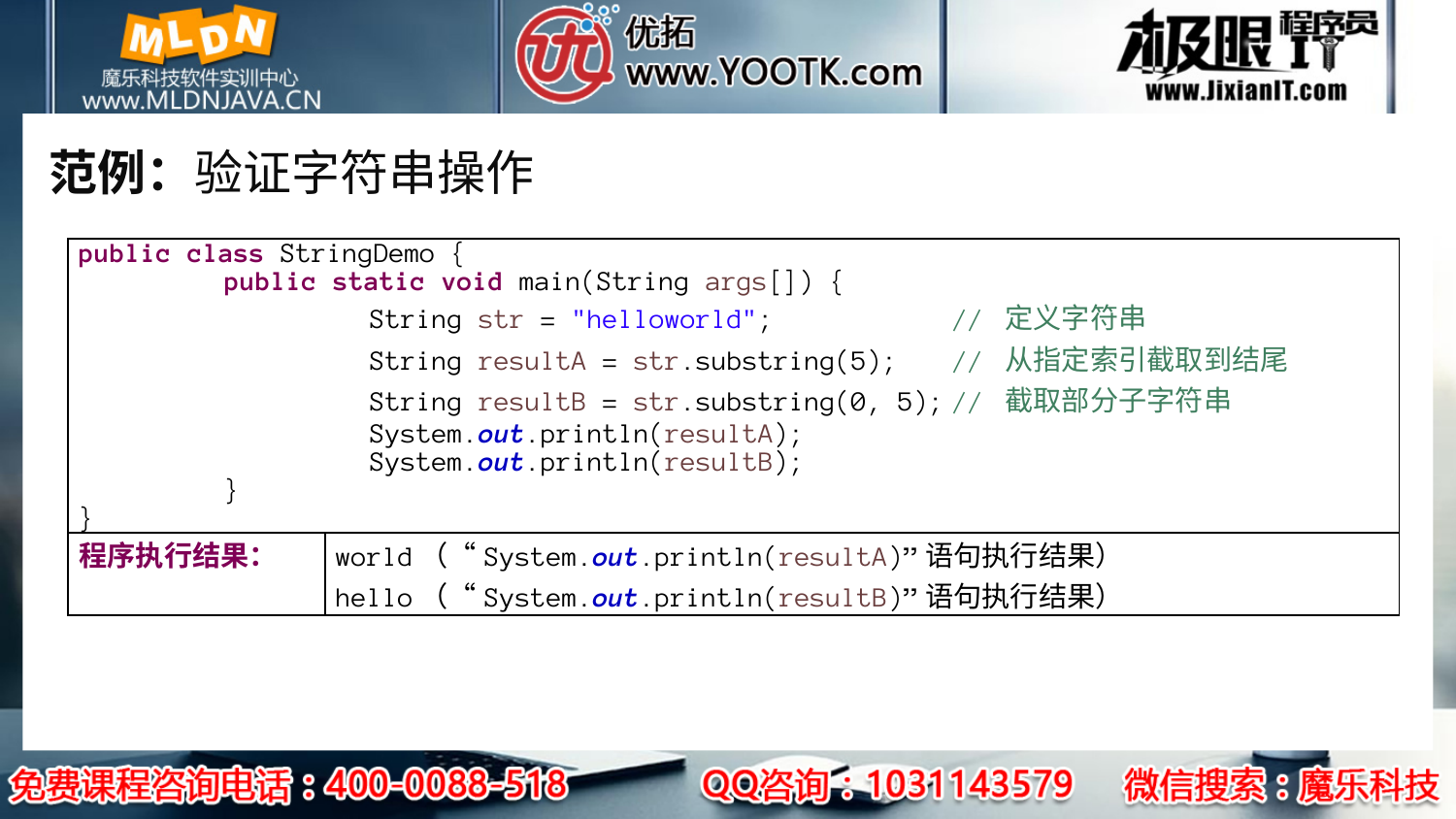

# 范例：验证字符串操作
| public class StringDemo { public static void main(String args[]) { String str = "helloworld"; // 定义字符串 String resultA = str.substring(5); // 从指定索引截取到结尾 String resultB = str.substring(0, 5); // 截取部分子字符串 System.out.println(resultA); System.out.println(resultB); } } |  |
| --- | --- |
| 程序执行结果： | world（“System.out.println(resultA)”语句执行结果） hello（“System.out.println(resultB)”语句执行结果） |